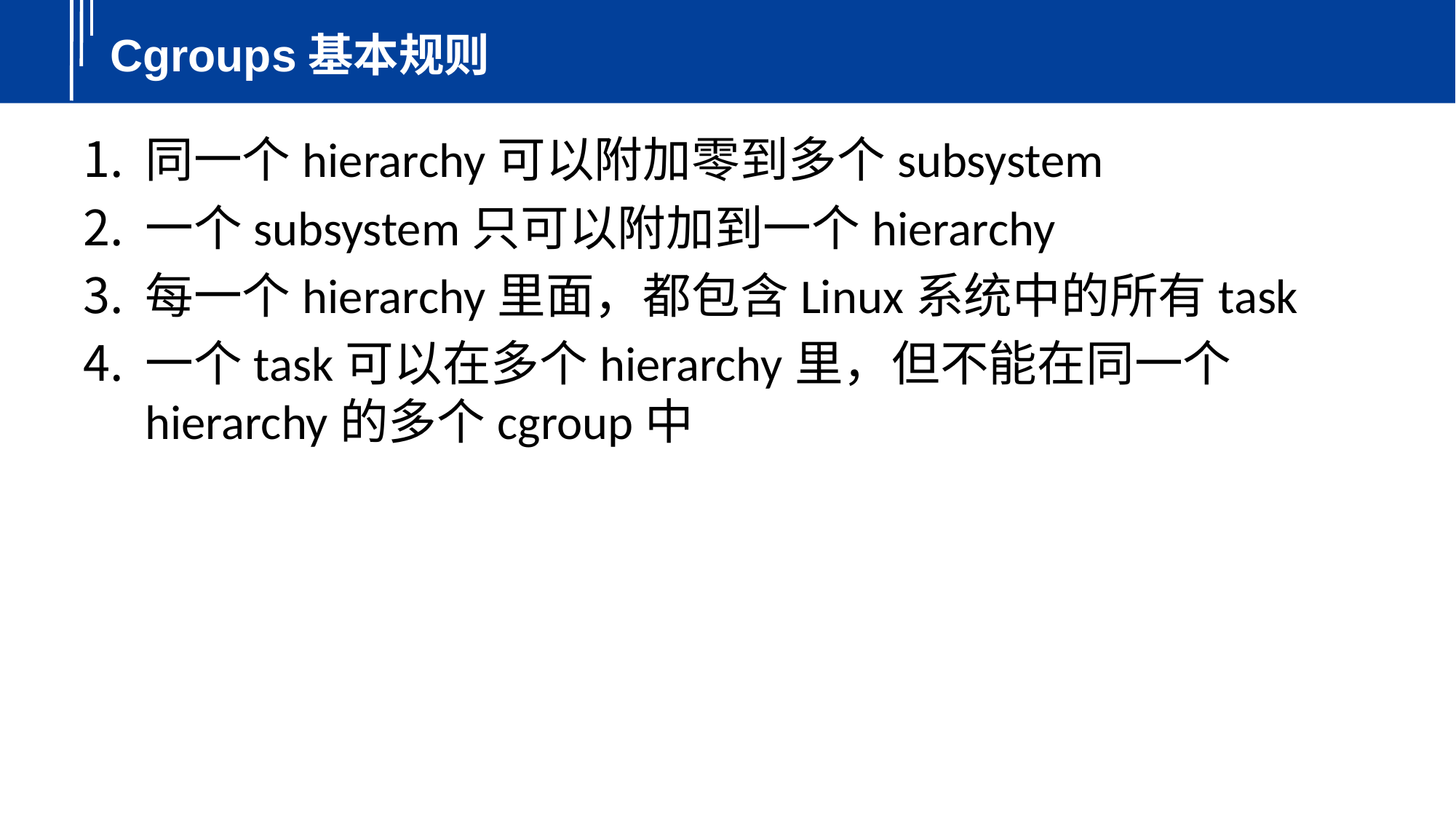

# Cgroups基本规则
同一个hierarchy可以附加零到多个subsystem
一个subsystem只可以附加到一个hierarchy
每一个hierarchy里面，都包含Linux系统中的所有task
一个task可以在多个hierarchy里，但不能在同一个hierarchy的多个cgroup中